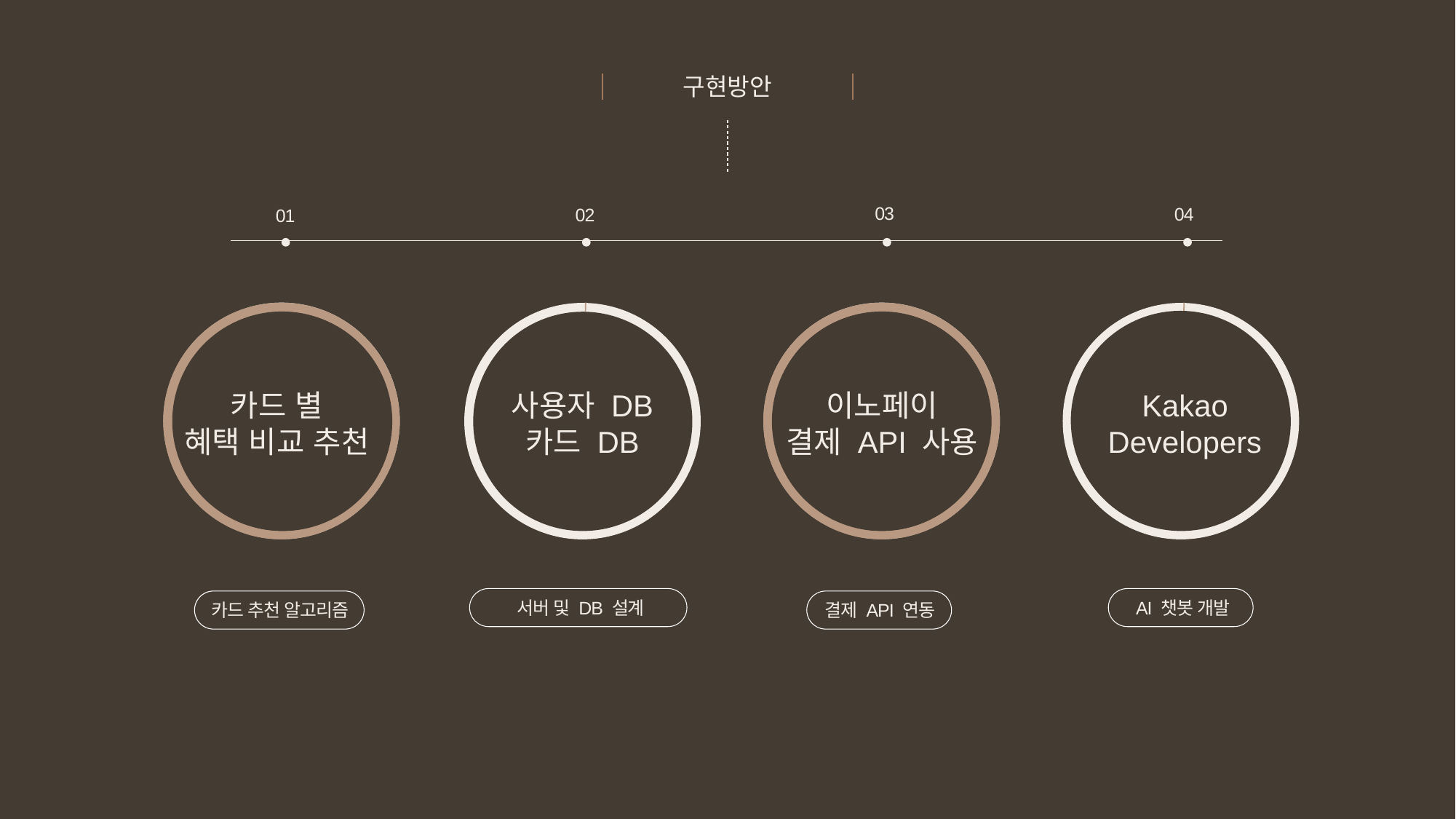

구현방안
03
04
02
01

카드 별
혜택 비교 추천
사용자 DB
카드 DB
이노페이
결제 API 사용
Kakao
Developers

서버 및 DB 설계

AI 챗봇 개발
카드 추천 알고리즘
결제 API 연동